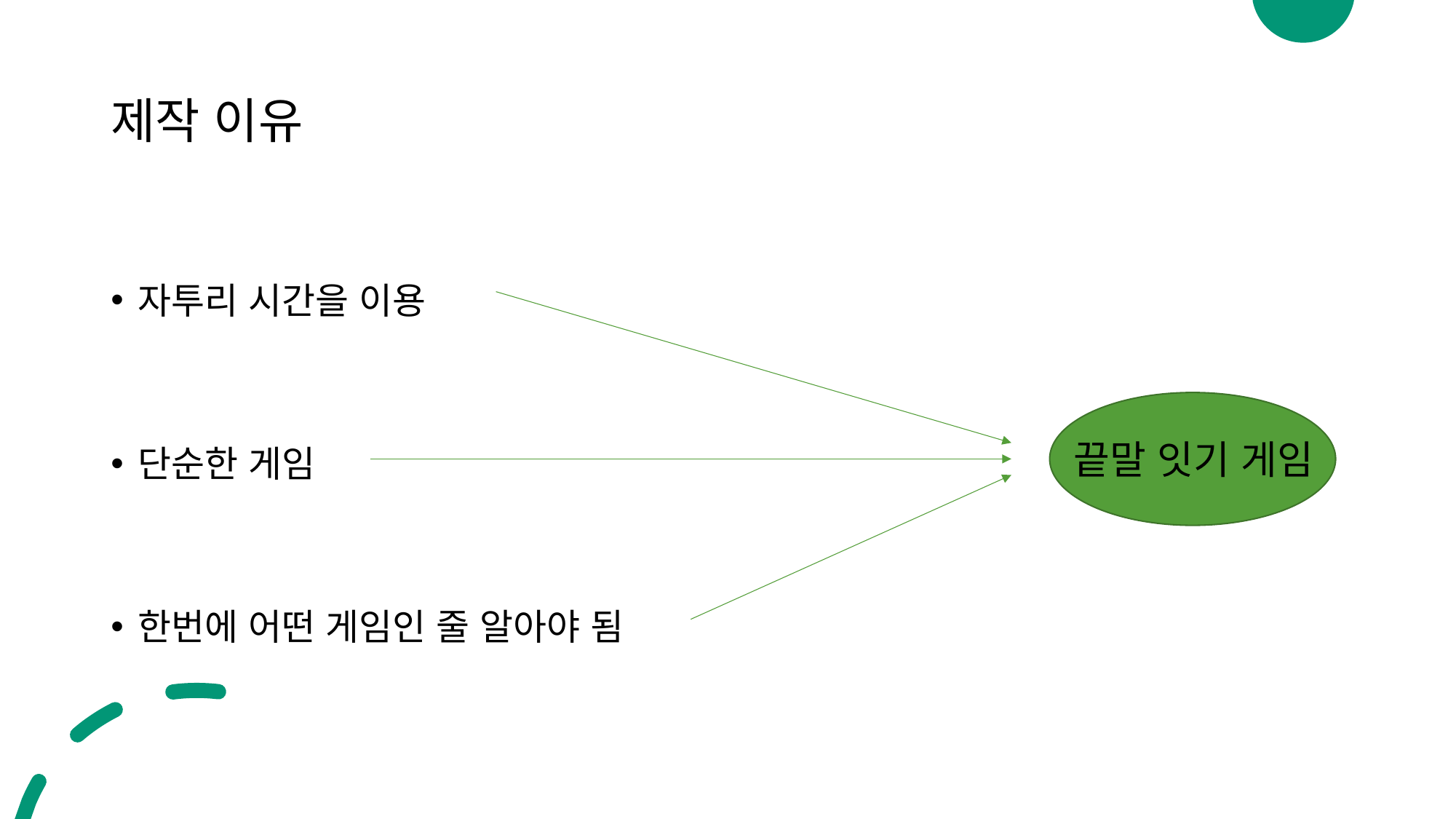

# 제작 이유

자투리 시간을 이용

단순한 게임

한번에 어떤 게임인 줄 알아야 됨

끝말 잇기 게임